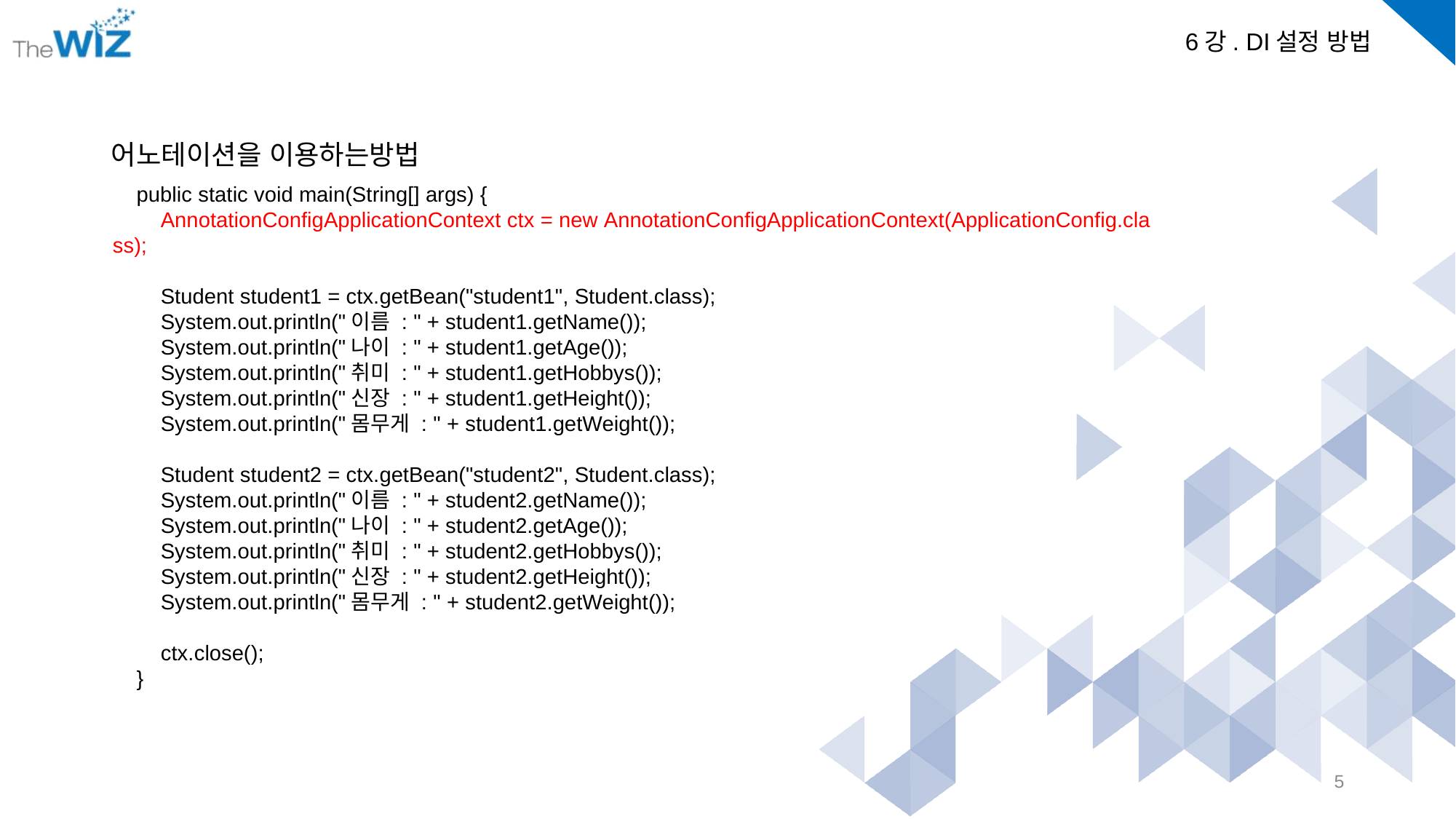

어노테이션을 이용하는방법
    public static void main(String[] args) {
        AnnotationConfigApplicationContext ctx = new AnnotationConfigApplicationContext(ApplicationConfig.class);

        Student student1 = ctx.getBean("student1", Student.class);
        System.out.println("이름 : " + student1.getName());
        System.out.println("나이 : " + student1.getAge());
        System.out.println("취미 : " + student1.getHobbys());
        System.out.println("신장 : " + student1.getHeight());
        System.out.println("몸무게 : " + student1.getWeight());

        Student student2 = ctx.getBean("student2", Student.class);
        System.out.println("이름 : " + student2.getName());
        System.out.println("나이 : " + student2.getAge());
        System.out.println("취미 : " + student2.getHobbys());
        System.out.println("신장 : " + student2.getHeight());
        System.out.println("몸무게 : " + student2.getWeight());

        ctx.close();
    }
5